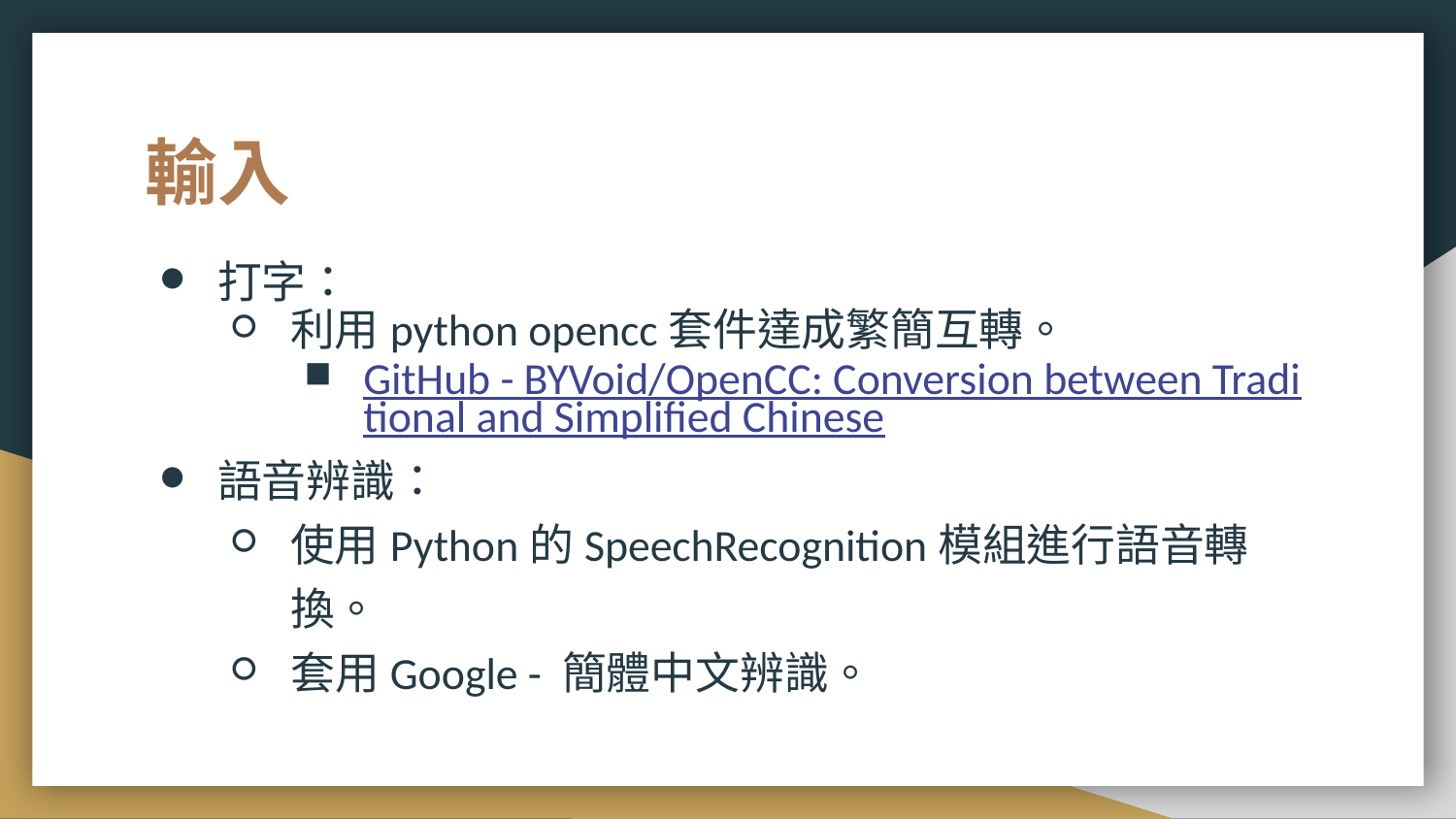

# 輸入
打字：
利用python opencc套件達成繁簡互轉。
GitHub - BYVoid/OpenCC: Conversion between Traditional and Simplified Chinese
語音辨識：
使用Python的SpeechRecognition模組進行語音轉換。
套用Google - 簡體中文辨識。